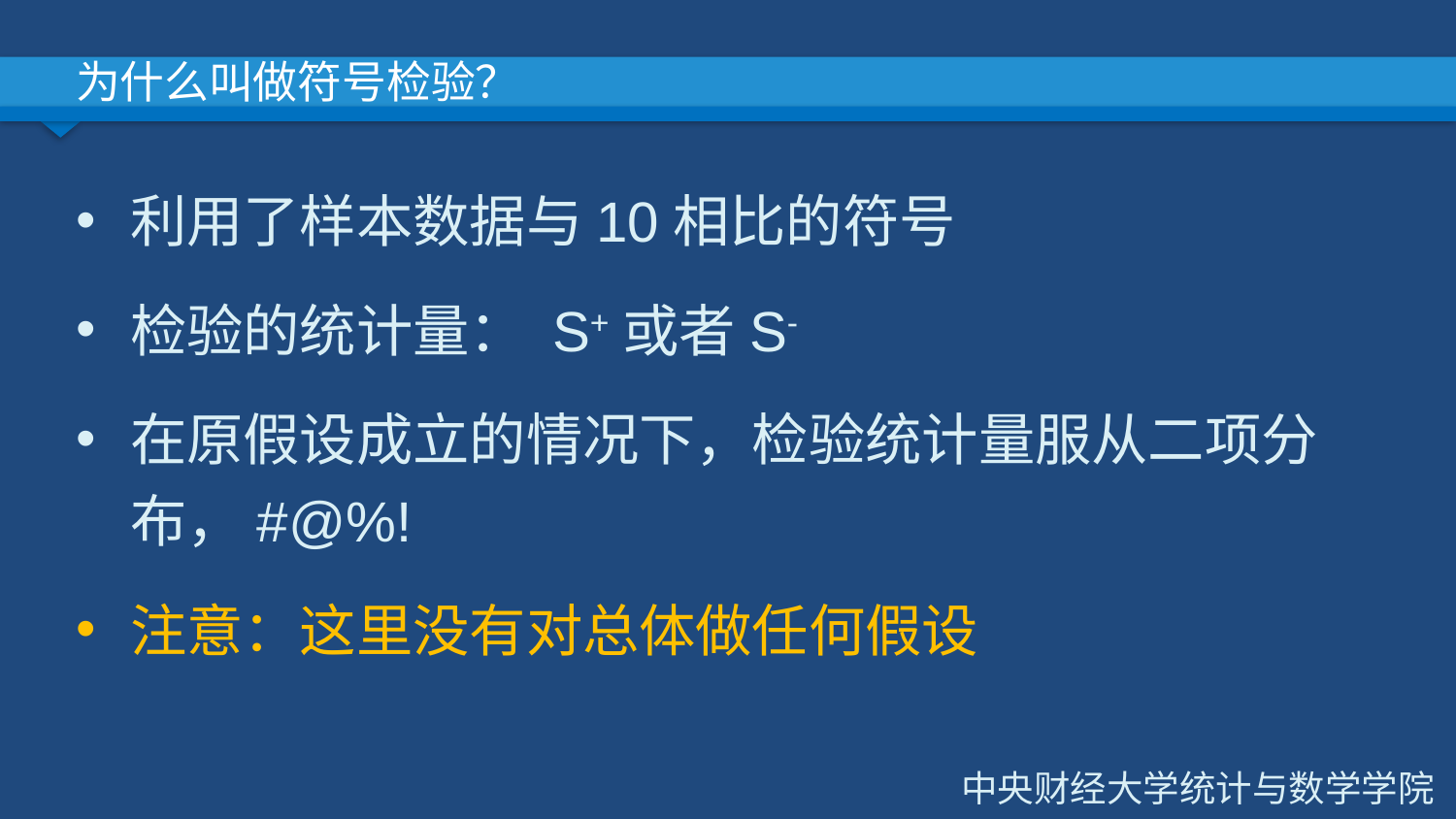

# 为什么叫做符号检验？
利用了样本数据与10相比的符号
检验的统计量： S+或者S-
在原假设成立的情况下，检验统计量服从二项分布，#@%!
注意：这里没有对总体做任何假设